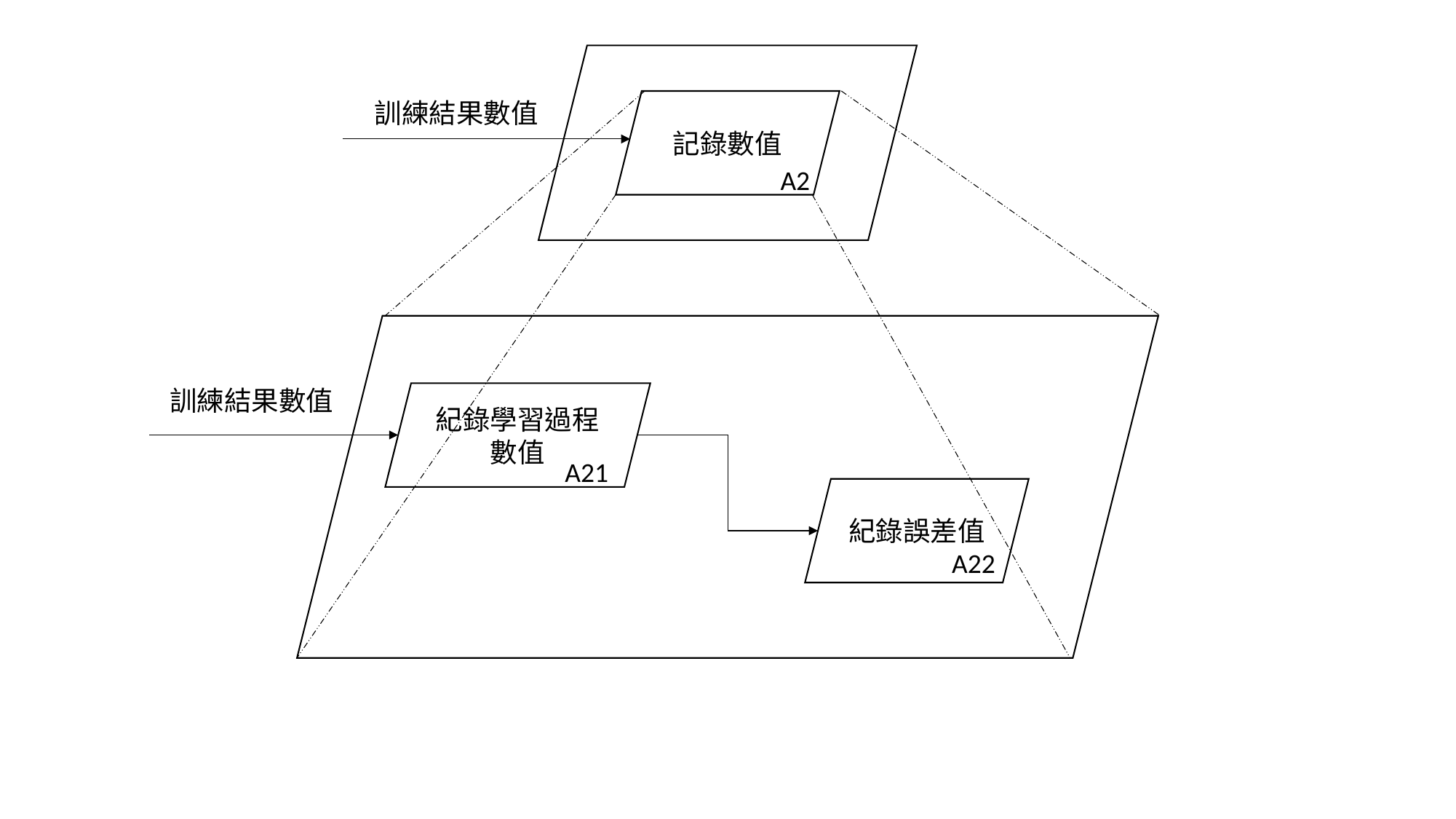

訓練數據

訓練結果數值
記錄數值
A2

訓練結果數值
紀錄學習過程數值
A21
紀錄誤差值
A22